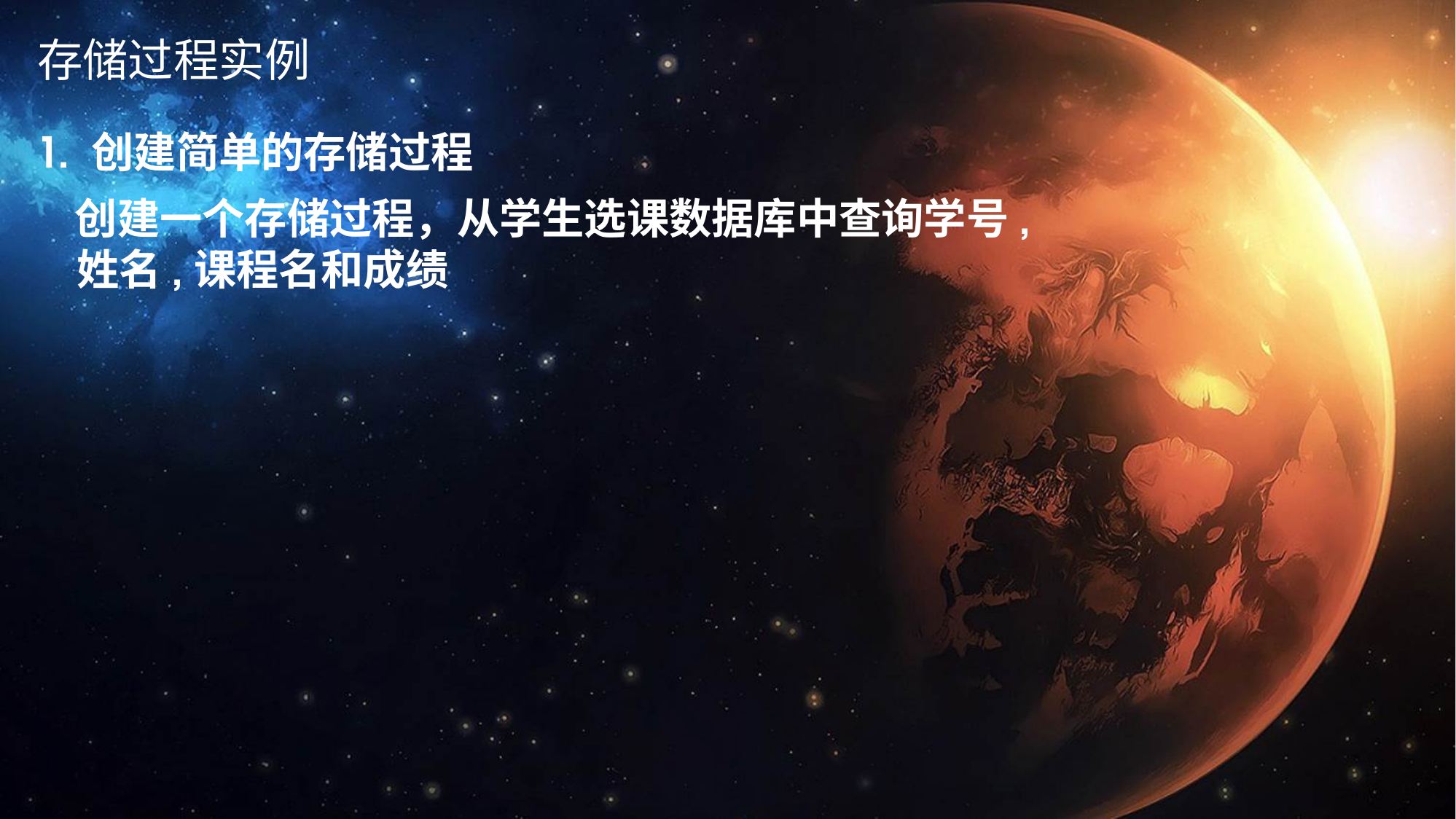

存储过程实例
1. 创建简单的存储过程
   创建一个存储过程，从学生选课数据库中查询学号,姓名,课程名和成绩